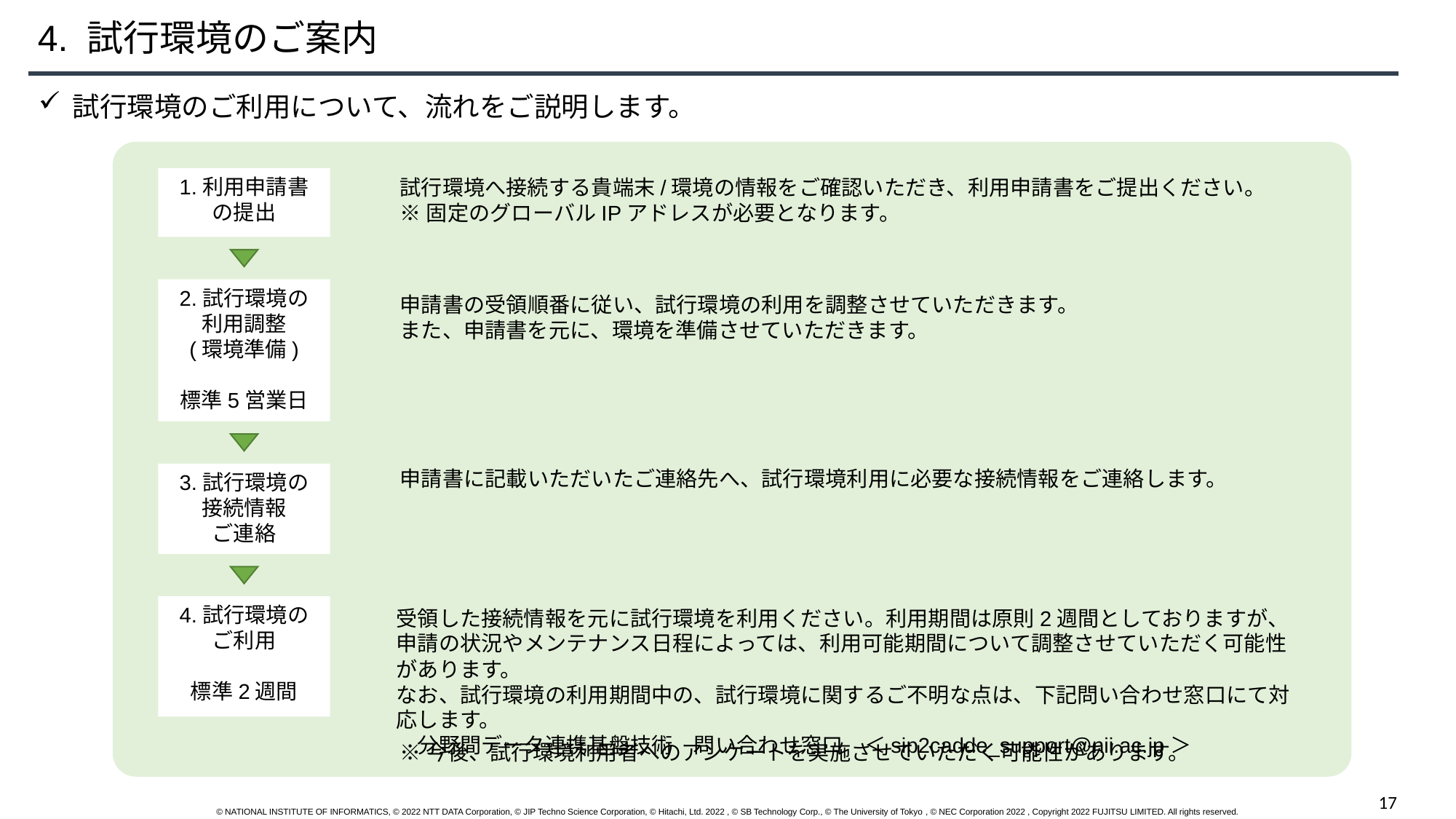

4. 試行環境のご案内
試行環境のご利用について、流れをご説明します。

1.利用申請書の提出
試行環境へ接続する貴端末/環境の情報をご確認いただき、利用申請書をご提出ください。
※固定のグローバルIPアドレスが必要となります。

2.試行環境の
利用調整
(環境準備)

標準5営業日
申請書の受領順番に従い、試行環境の利用を調整させていただきます。
また、申請書を元に、環境を準備させていただきます。

申請書に記載いただいたご連絡先へ、試行環境利用に必要な接続情報をご連絡します。
3.試行環境の
接続情報
ご連絡

4.試行環境の
ご利用
標準2週間
受領した接続情報を元に試行環境を利用ください。利用期間は原則2週間としておりますが、申請の状況やメンテナンス日程によっては、利用可能期間について調整させていただく可能性があります。
なお、試行環境の利用期間中の、試行環境に関するご不明な点は、下記問い合わせ窓口にて対応します。
　分野間データ連携基盤技術　問い合わせ窓口　＜sip2cadde_support@nii.ac.jp＞
※今後、試行環境利用者へのアンケートを実施させていただく可能性があります。